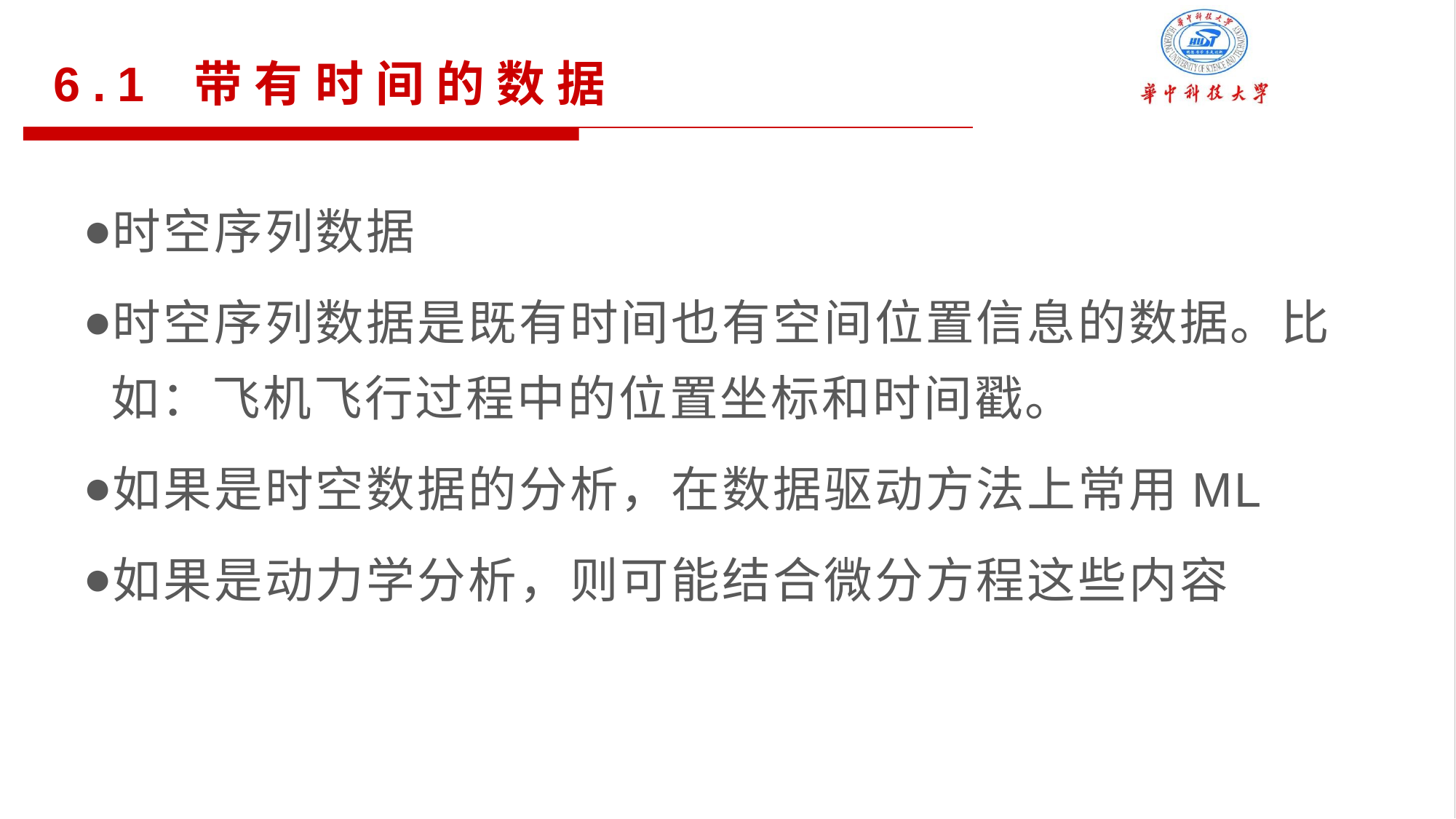

6.1 带有时间的数据

时空序列数据
时空序列数据是既有时间也有空间位置信息的数据。比如：飞机飞行过程中的位置坐标和时间戳。
如果是时空数据的分析，在数据驱动方法上常用ML
如果是动力学分析，则可能结合微分方程这些内容